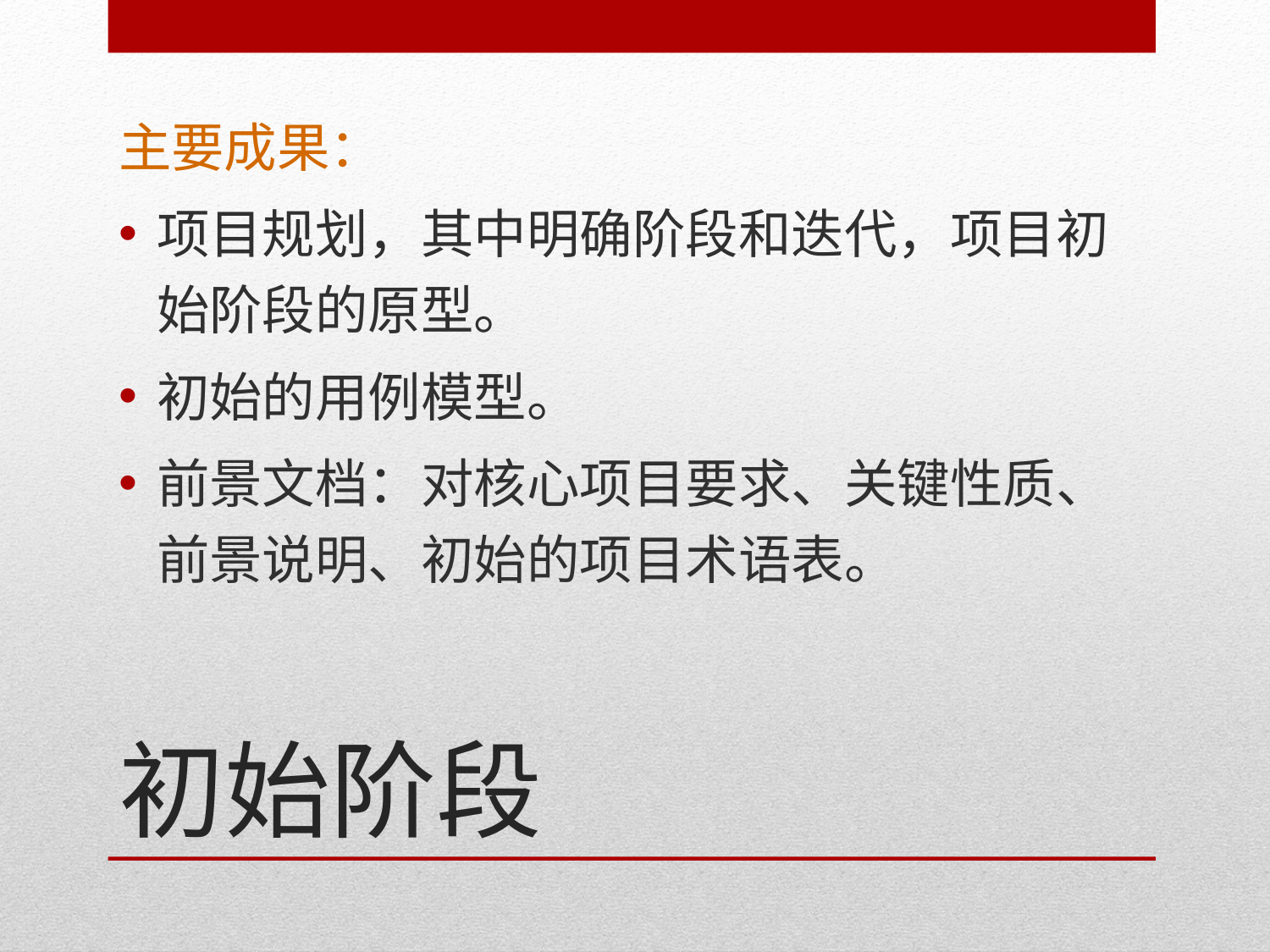

主要成果：
项目规划，其中明确阶段和迭代，项目初始阶段的原型。
初始的用例模型。
前景文档：对核心项目要求、关键性质、前景说明、初始的项目术语表。

# 初始阶段